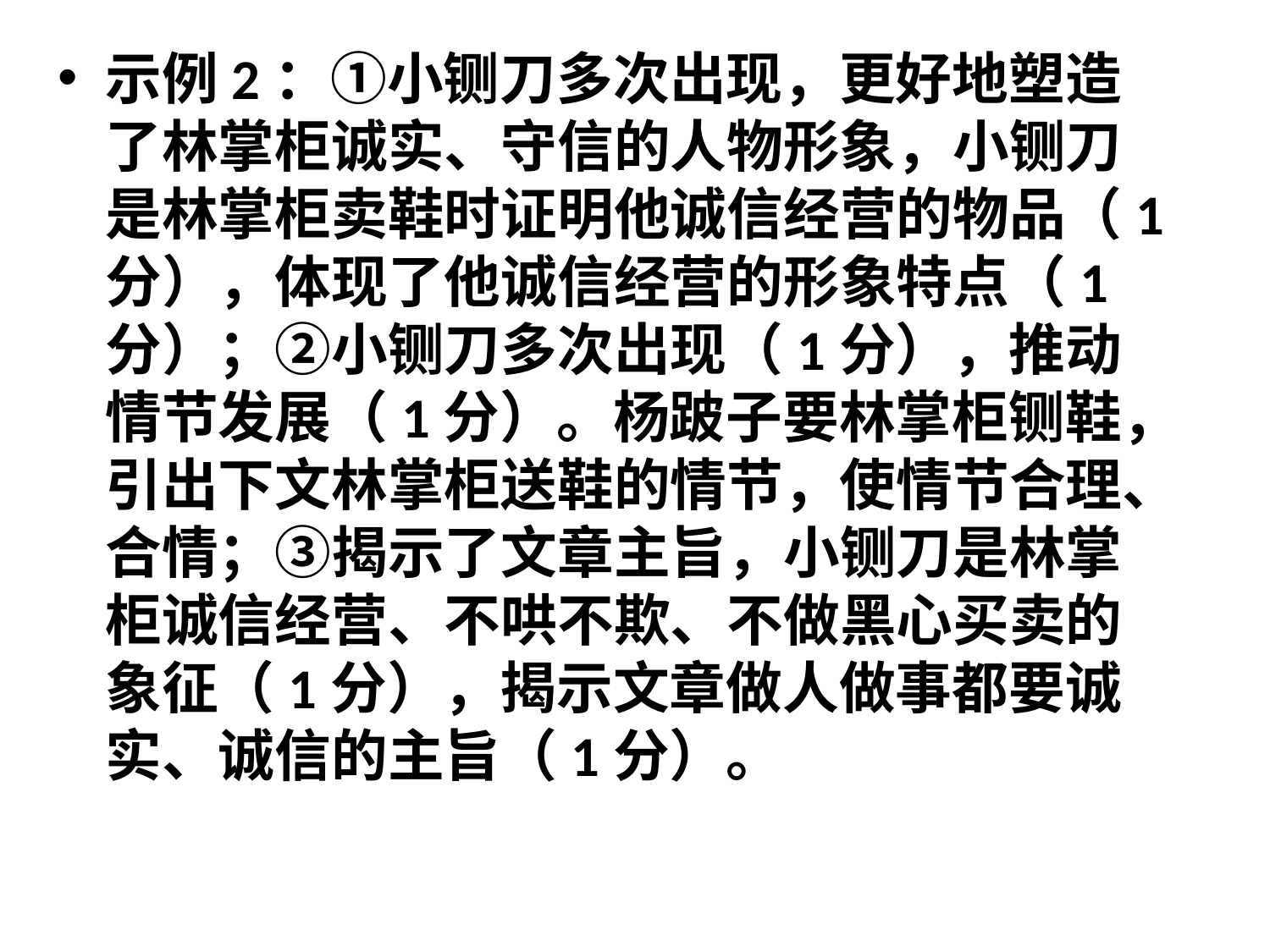

示例2：①小铡刀多次出现，更好地塑造了林掌柜诚实、守信的人物形象，小铡刀是林掌柜卖鞋时证明他诚信经营的物品（1分），体现了他诚信经营的形象特点（1分）；②小铡刀多次出现（1分），推动情节发展（1分）。杨跛子要林掌柜铡鞋，引出下文林掌柜送鞋的情节，使情节合理、合情；③揭示了文章主旨，小铡刀是林掌柜诚信经营、不哄不欺、不做黑心买卖的象征（1分），揭示文章做人做事都要诚实、诚信的主旨（1分）。